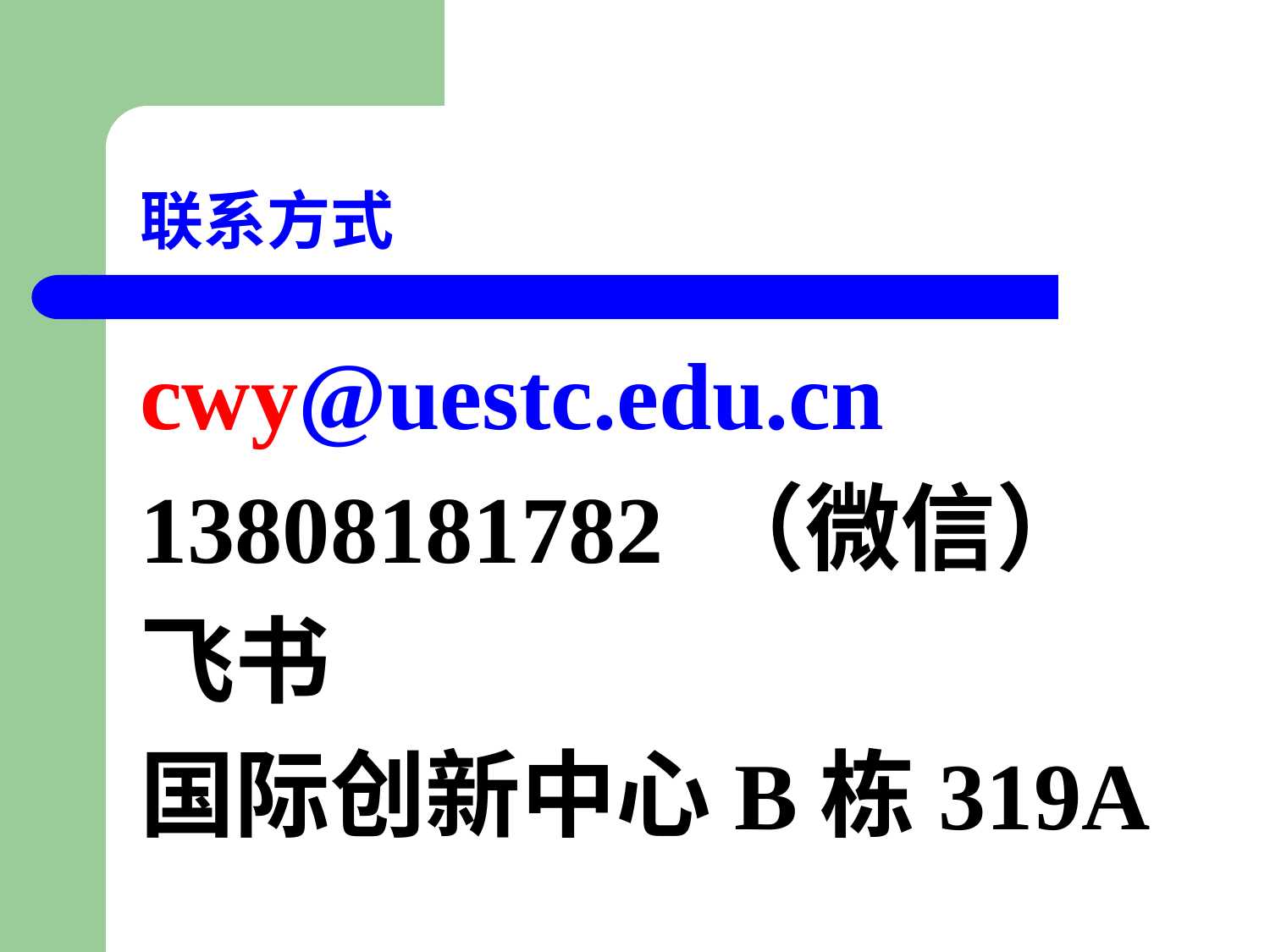

# 联系方式
cwy@uestc.edu.cn
13808181782 （微信）
飞书
国际创新中心B栋319A